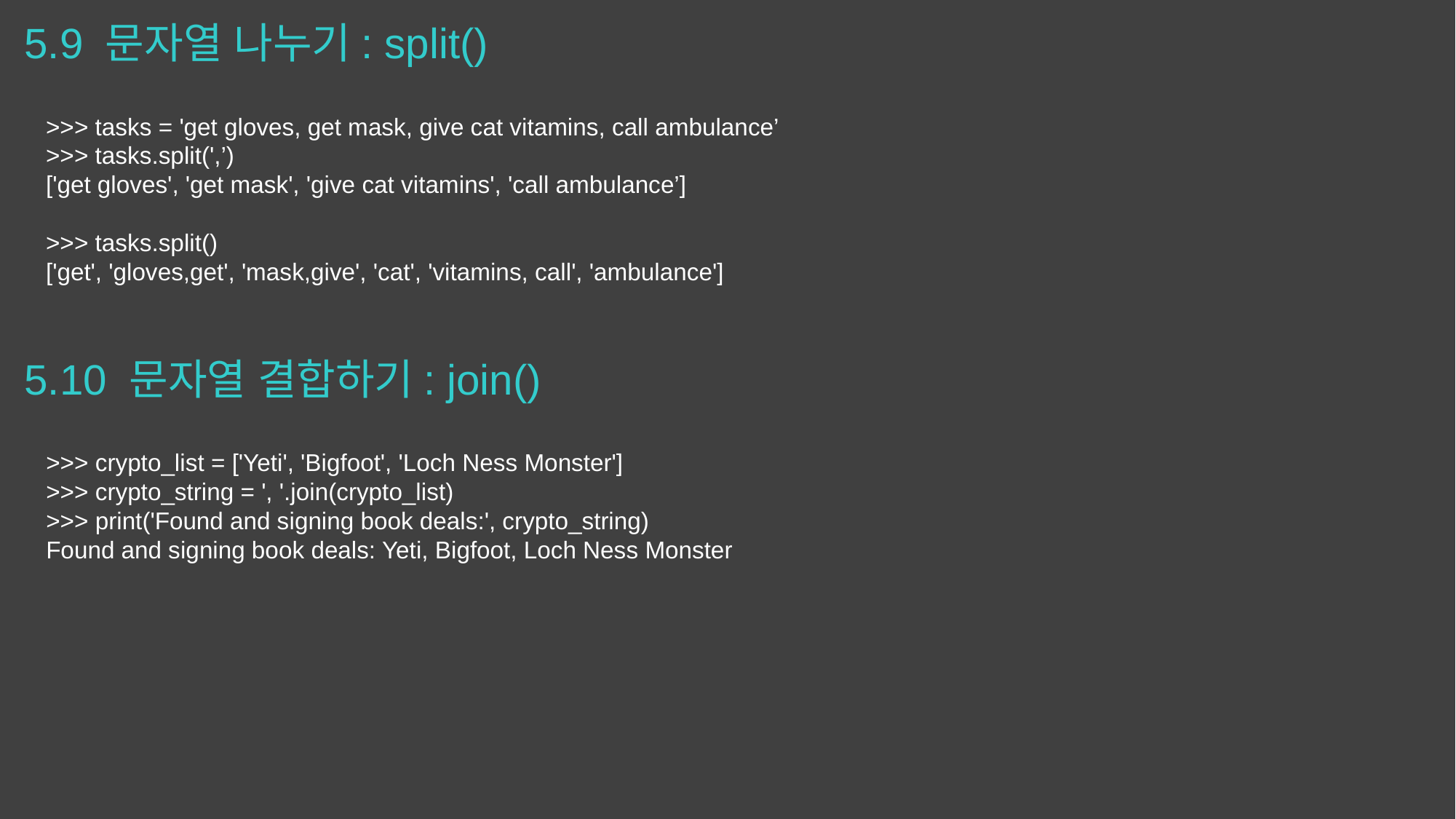

# 5.9 문자열 나누기: split()
>>> tasks = 'get gloves, get mask, give cat vitamins, call ambulance’
>>> tasks.split(',’)
['get gloves', 'get mask', 'give cat vitamins', 'call ambulance’]

>>> tasks.split()
['get', 'gloves,get', 'mask,give', 'cat', 'vitamins, call', 'ambulance']

5.10 문자열 결합하기: join()
>>> crypto_list = ['Yeti', 'Bigfoot', 'Loch Ness Monster']
>>> crypto_string = ', '.join(crypto_list)
>>> print('Found and signing book deals:', crypto_string)
Found and signing book deals: Yeti, Bigfoot, Loch Ness Monster